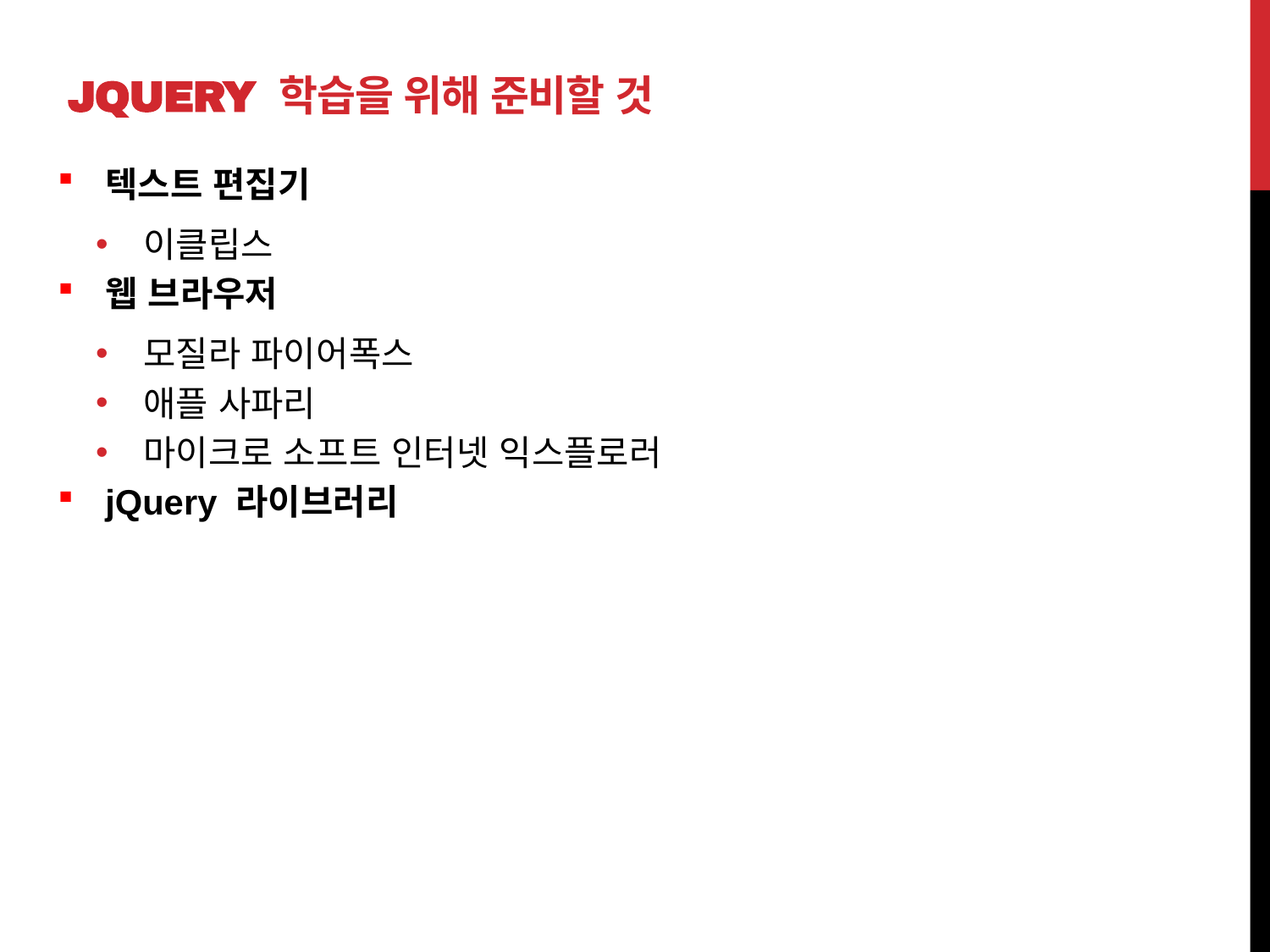

# jQuery 학습을 위해 준비할 것
텍스트 편집기
이클립스
웹 브라우저
모질라 파이어폭스
애플 사파리
마이크로 소프트 인터넷 익스플로러
jQuery 라이브러리